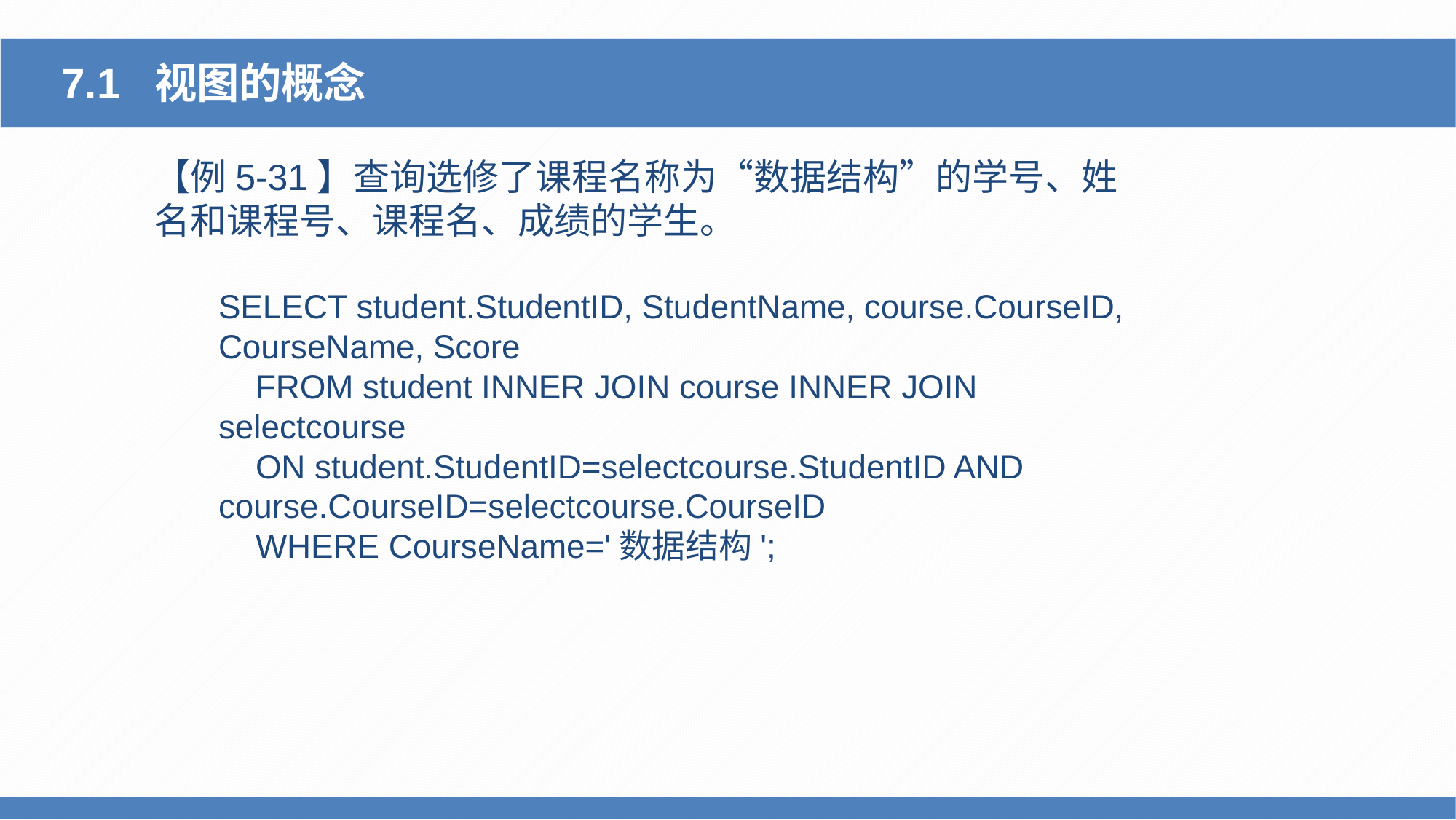

7.1  视图的概念
【例5-31】查询选修了课程名称为“数据结构”的学号、姓名和课程号、课程名、成绩的学生。

SELECT student.StudentID, StudentName, course.CourseID, CourseName, Score
    FROM student INNER JOIN course INNER JOIN selectcourse
    ON student.StudentID=selectcourse.StudentID AND course.CourseID=selectcourse.CourseID
    WHERE CourseName='数据结构';